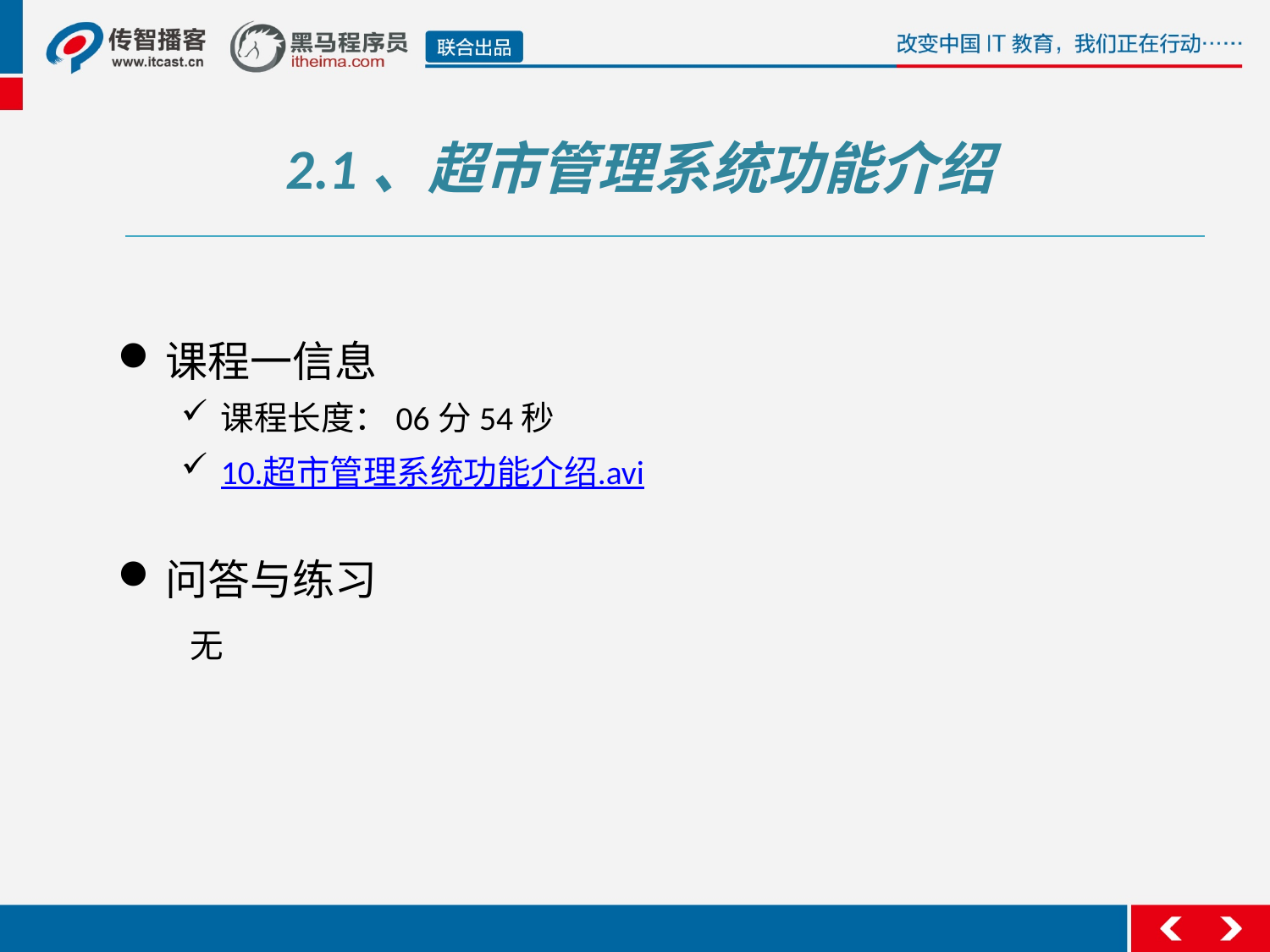

2.1、超市管理系统功能介绍

课程一信息
课程长度：06分54秒
10.超市管理系统功能介绍.avi

问答与练习
       无